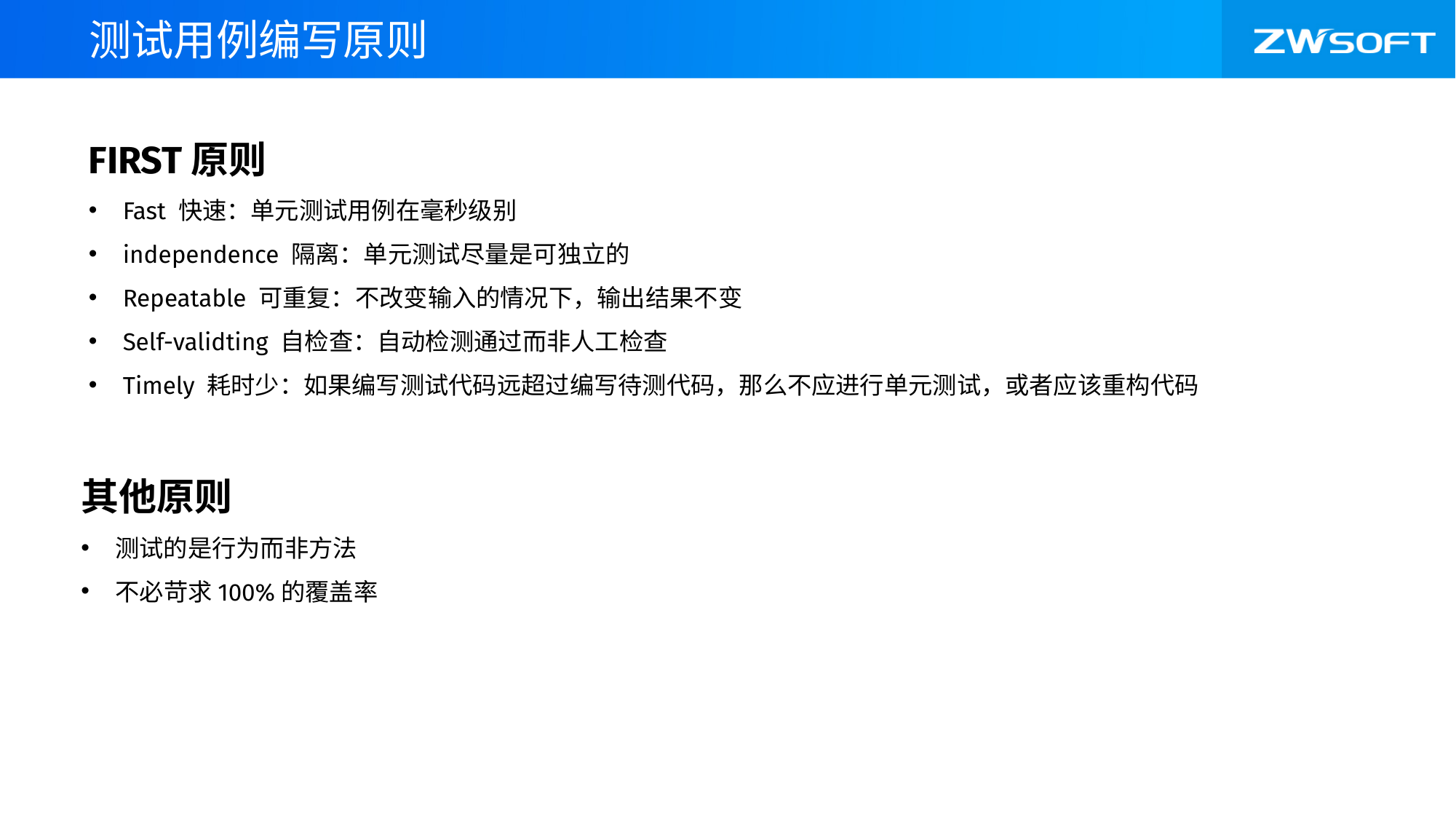

测试用例编写原则

FIRST原则
Fast 快速：单元测试用例在毫秒级别
independence 隔离：单元测试尽量是可独立的
Repeatable 可重复：不改变输入的情况下，输出结果不变
Self-validting 自检查：自动检测通过而非人工检查
Timely 耗时少：如果编写测试代码远超过编写待测代码，那么不应进行单元测试，或者应该重构代码
其他原则
测试的是行为而非方法
不必苛求100%的覆盖率